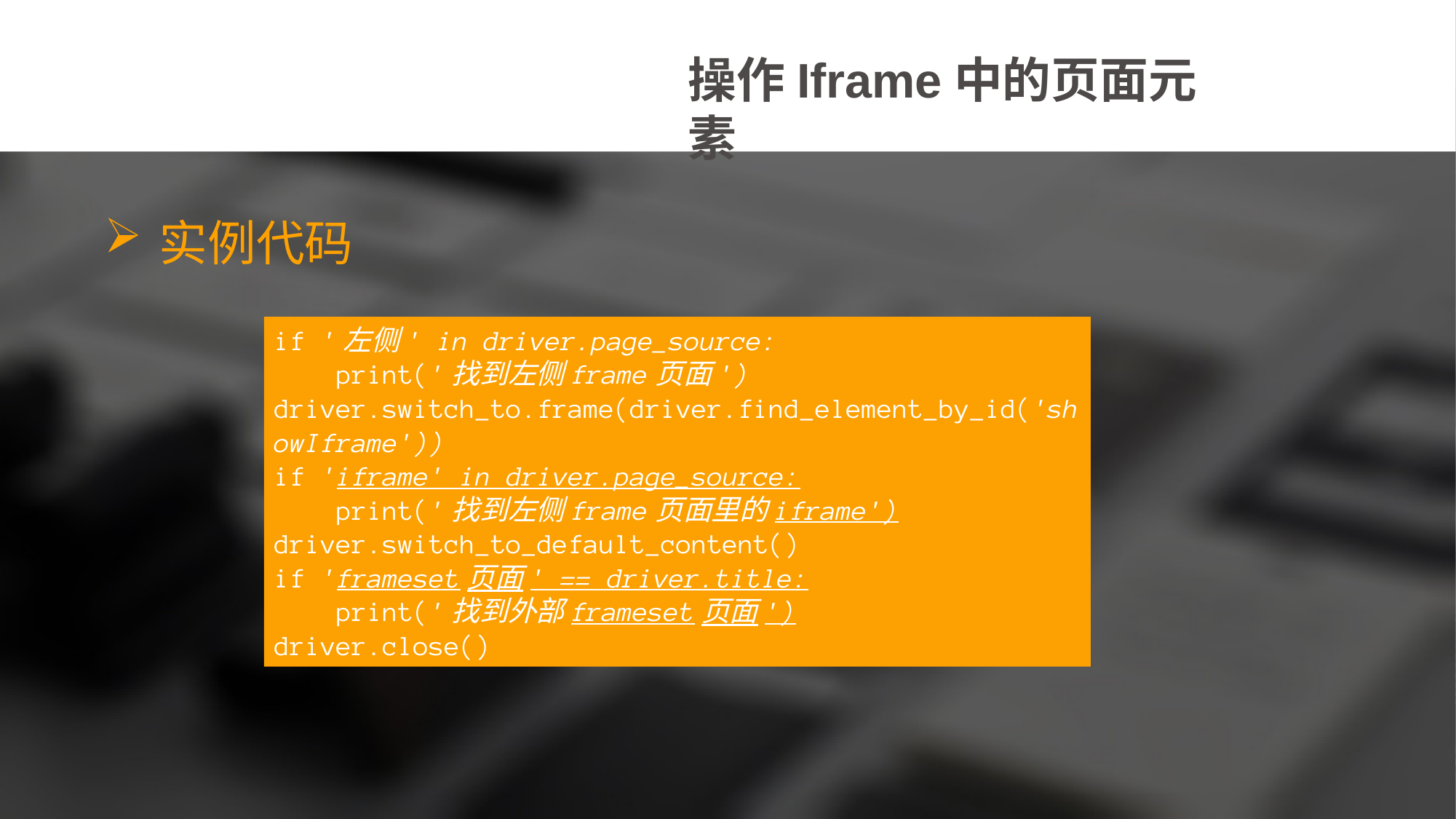

操作Iframe中的页面元素
实例代码
if '左侧' in driver.page_source:
    print('找到左侧frame页面')
driver.switch_to.frame(driver.find_element_by_id('showIframe'))
if 'iframe' in driver.page_source:
    print('找到左侧frame页面里的iframe')
driver.switch_to_default_content()
if 'frameset页面' == driver.title:
    print('找到外部frameset页面')
driver.close()